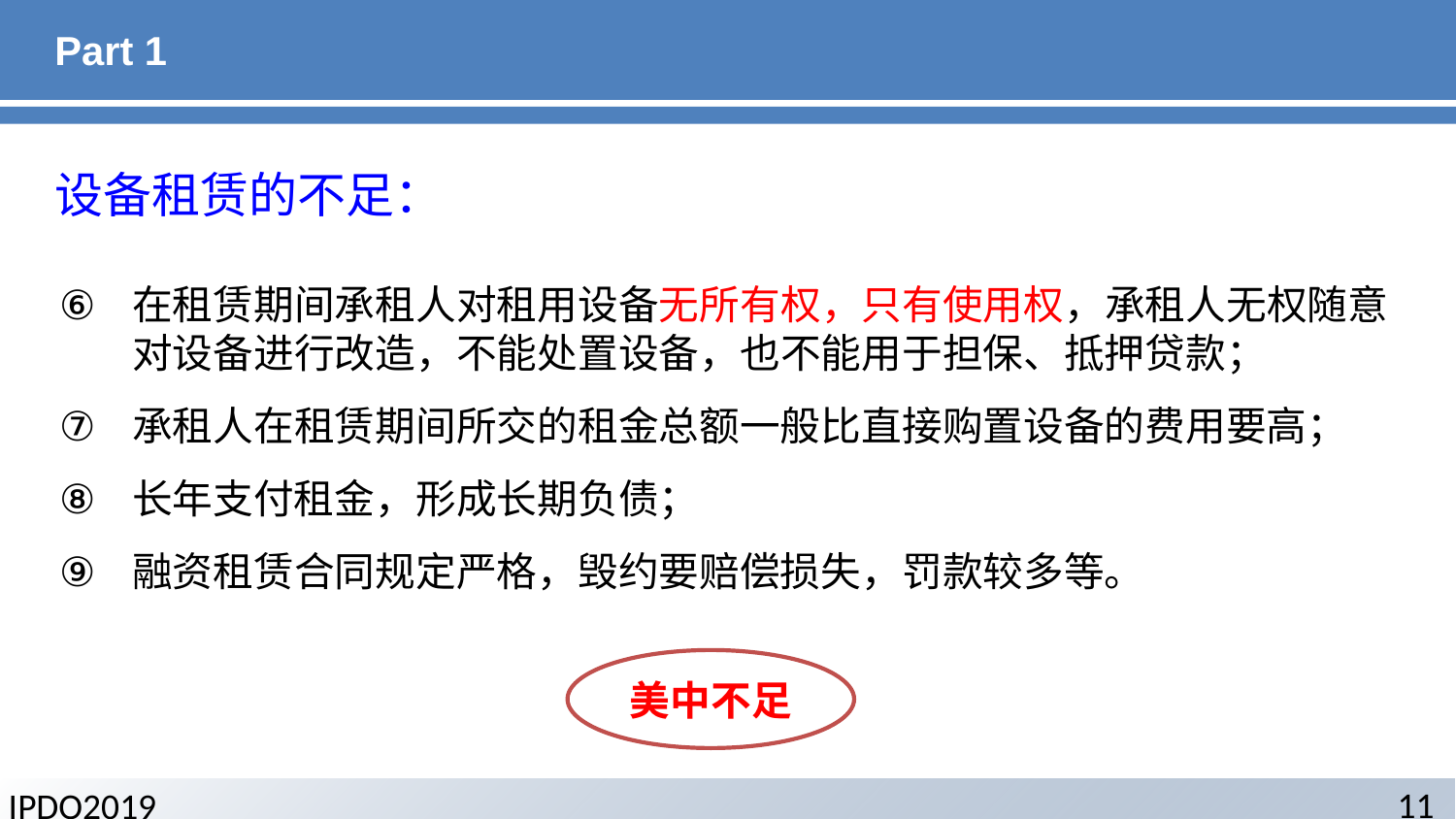

# Part 1

设备租赁的不足：
在租赁期间承租人对租用设备无所有权，只有使用权，承租人无权随意对设备进行改造，不能处置设备，也不能用于担保、抵押贷款；
承租人在租赁期间所交的租金总额一般比直接购置设备的费用要高；
长年支付租金，形成长期负债；
融资租赁合同规定严格，毁约要赔偿损失，罚款较多等。
美中不足
11
IPDO2019